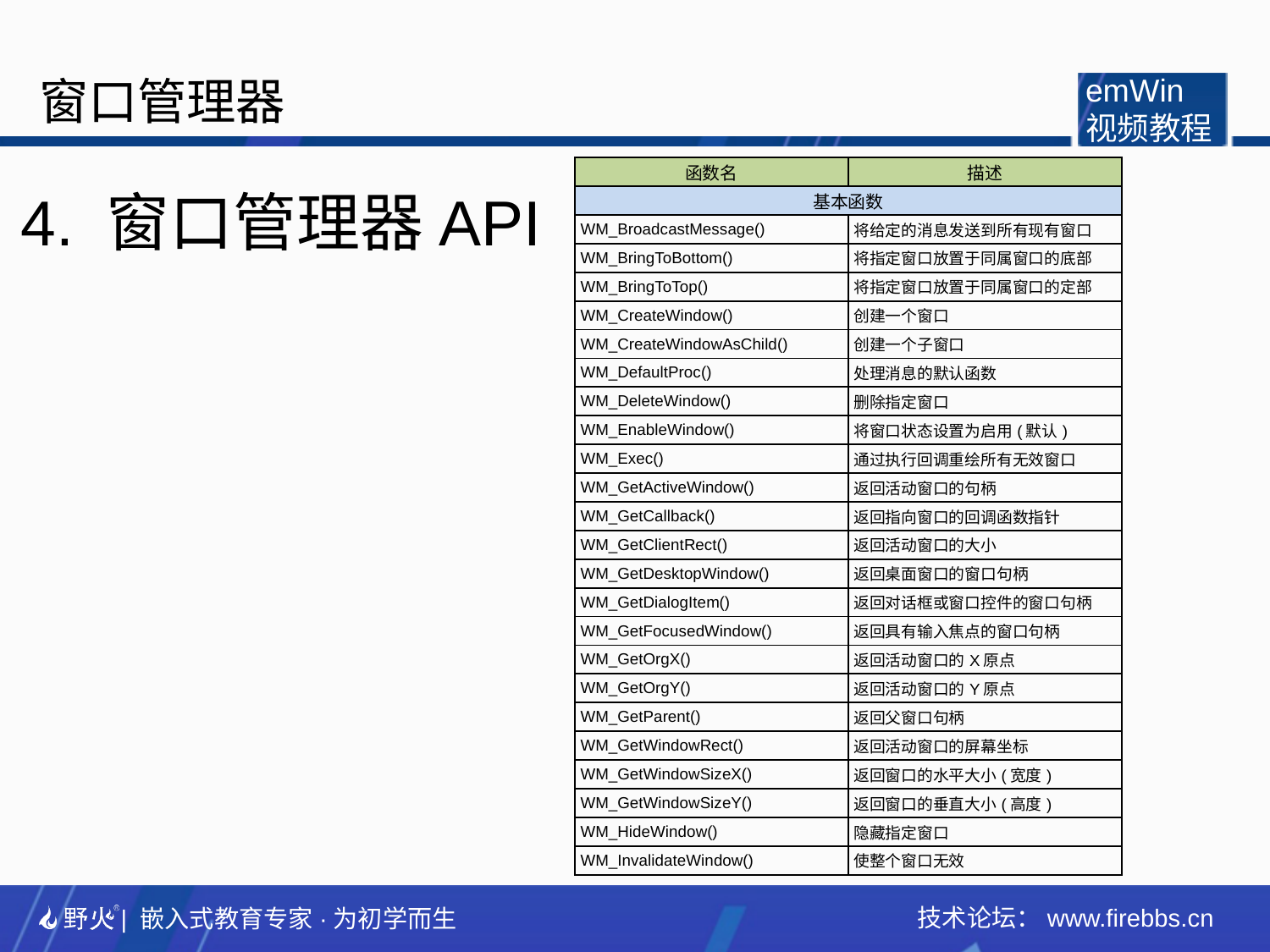

窗口管理器
emWin
视频教程
| 函数名 | 描述 |
| --- | --- |
| 基本函数 |  |
| WM\_BroadcastMessage() | 将给定的消息发送到所有现有窗口 |
| WM\_BringToBottom() | 将指定窗口放置于同属窗口的底部 |
| WM\_BringToTop() | 将指定窗口放置于同属窗口的定部 |
| WM\_CreateWindow() | 创建一个窗口 |
| WM\_CreateWindowAsChild() | 创建一个子窗口 |
| WM\_DefaultProc() | 处理消息的默认函数 |
| WM\_DeleteWindow() | 删除指定窗口 |
| WM\_EnableWindow() | 将窗口状态设置为启用(默认) |
| WM\_Exec() | 通过执行回调重绘所有无效窗口 |
| WM\_GetActiveWindow() | 返回活动窗口的句柄 |
| WM\_GetCallback() | 返回指向窗口的回调函数指针 |
| WM\_GetClientRect() | 返回活动窗口的大小 |
| WM\_GetDesktopWindow() | 返回桌面窗口的窗口句柄 |
| WM\_GetDialogItem() | 返回对话框或窗口控件的窗口句柄 |
| WM\_GetFocusedWindow() | 返回具有输入焦点的窗口句柄 |
| WM\_GetOrgX() | 返回活动窗口的X原点 |
| WM\_GetOrgY() | 返回活动窗口的Y原点 |
| WM\_GetParent() | 返回父窗口句柄 |
| WM\_GetWindowRect() | 返回活动窗口的屏幕坐标 |
| WM\_GetWindowSizeX() | 返回窗口的水平大小(宽度) |
| WM\_GetWindowSizeY() | 返回窗口的垂直大小(高度) |
| WM\_HideWindow() | 隐藏指定窗口 |
| WM\_InvalidateWindow() | 使整个窗口无效 |
4. 窗口管理器API